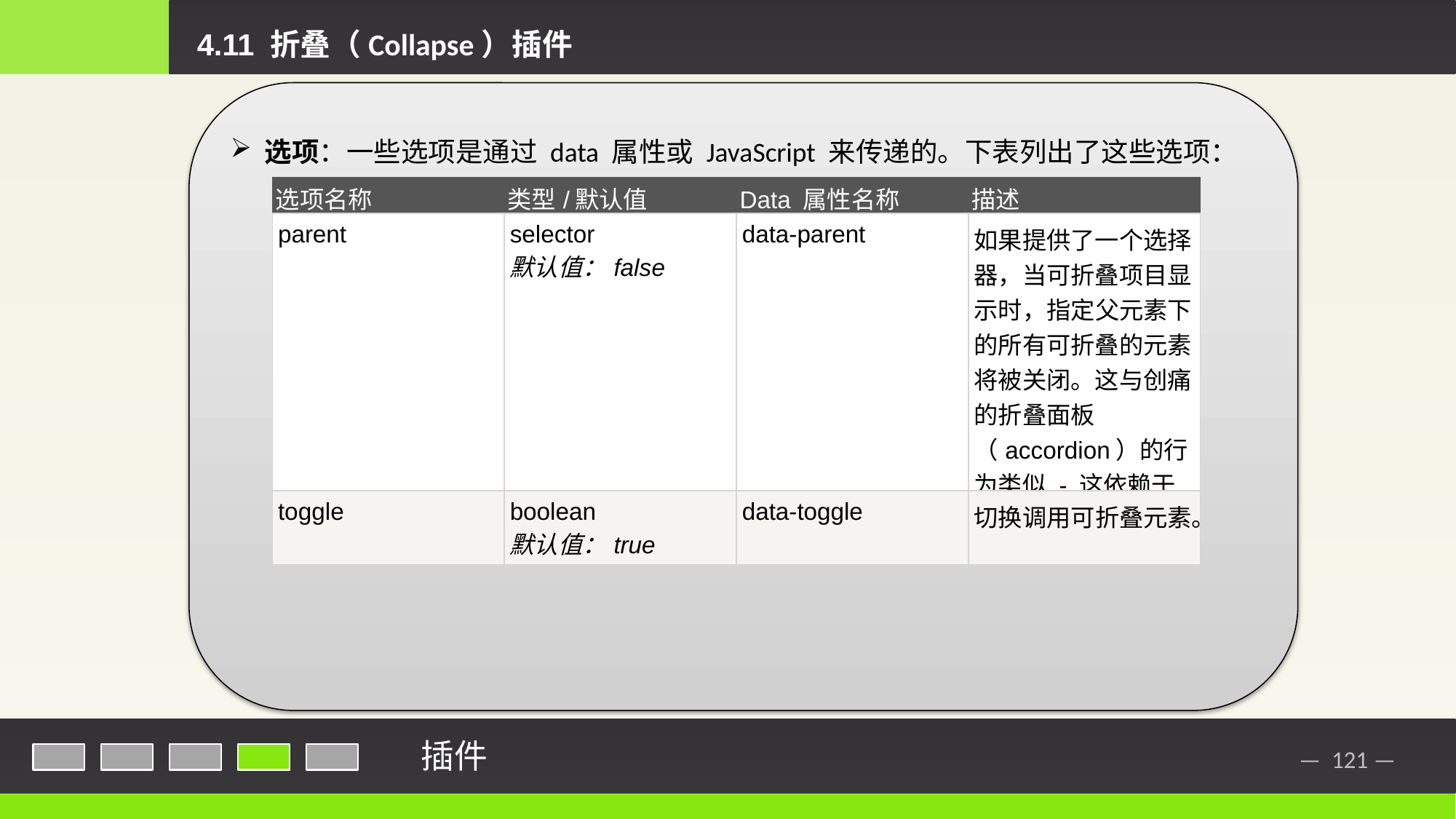

4.11 折叠（Collapse）插件
选项：一些选项是通过 data 属性或 JavaScript 来传递的。下表列出了这些选项：

| 选项名称 | 类型/默认值 | Data 属性名称 | 描述 |
| --- | --- | --- | --- |
| parent | selector 默认值：false | data-parent | 如果提供了一个选择器，当可折叠项目显示时，指定父元素下的所有可折叠的元素将被关闭。这与创痛的折叠面板（accordion）的行为类似 - 这依赖于 accordion-group 类。 |
| toggle | boolean 默认值：true | data-toggle | 切换调用可折叠元素。 |